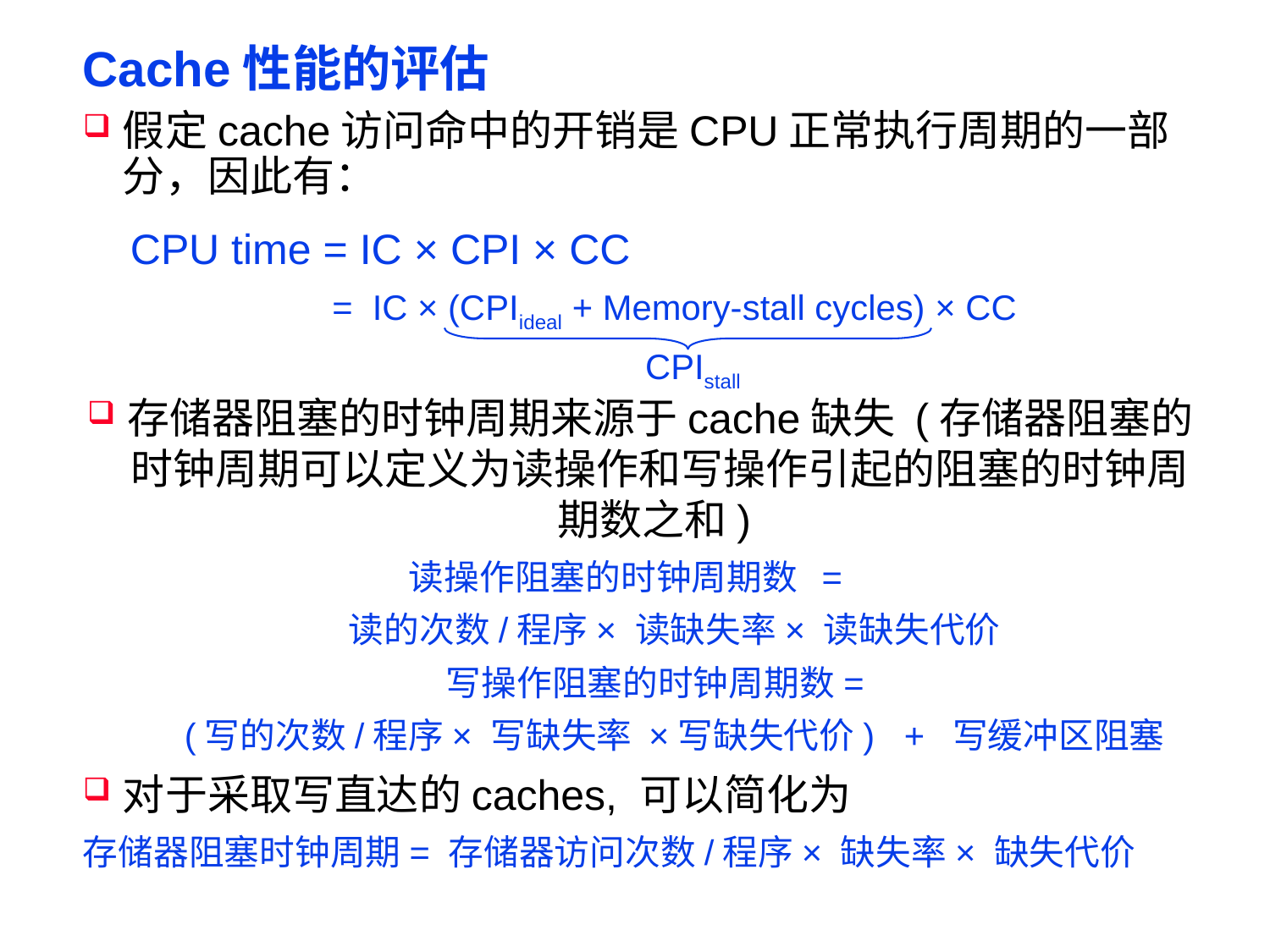

# Cache性能的评估
假定cache访问命中的开销是CPU正常执行周期的一部分，因此有：
    CPU time = IC × CPI × CC
=  IC × (CPIideal + Memory-stall cycles) × CC

CPIstall
存储器阻塞的时钟周期来源于cache缺失 (存储器阻塞的时钟周期可以定义为读操作和写操作引起的阻塞的时钟周期数之和)
读操作阻塞的时钟周期数  =
读的次数/程序× 读缺失率× 读缺失代价
写操作阻塞的时钟周期数=
(写的次数/程序× 写缺失率 ×写缺失代价)   +  写缓冲区阻塞
对于采取写直达的caches, 可以简化为
存储器阻塞时钟周期= 存储器访问次数/程序× 缺失率× 缺失代价